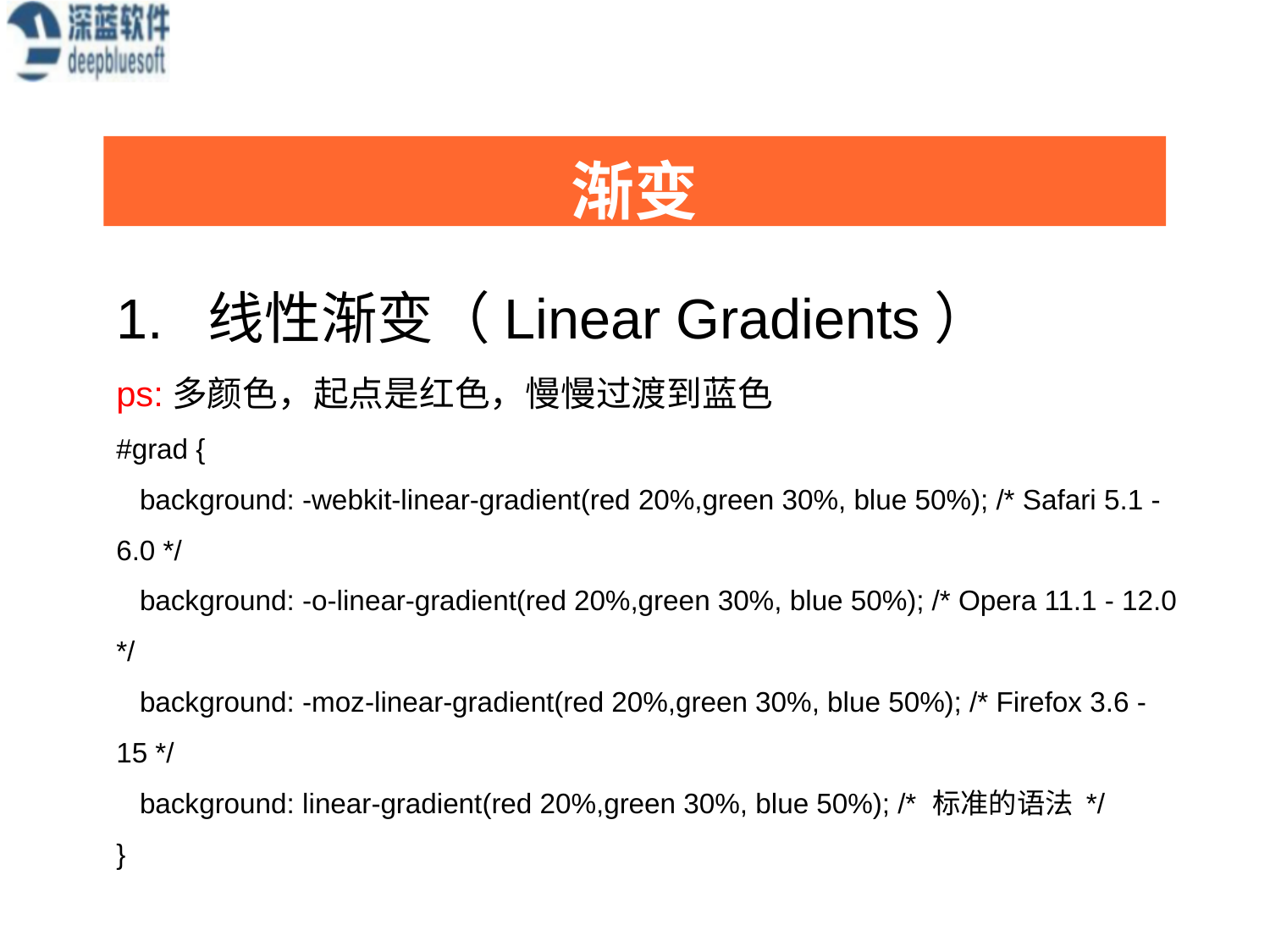

渐变
1.  线性渐变（Linear Gradients）
ps:多颜色，起点是红色，慢慢过渡到蓝色
#grad {
   background: -webkit-linear-gradient(red 20%,green 30%, blue 50%); /* Safari 5.1 - 6.0 */
   background: -o-linear-gradient(red 20%,green 30%, blue 50%); /* Opera 11.1 - 12.0 */
   background: -moz-linear-gradient(red 20%,green 30%, blue 50%); /* Firefox 3.6 - 15 */
   background: linear-gradient(red 20%,green 30%, blue 50%); /* 标准的语法 */
}